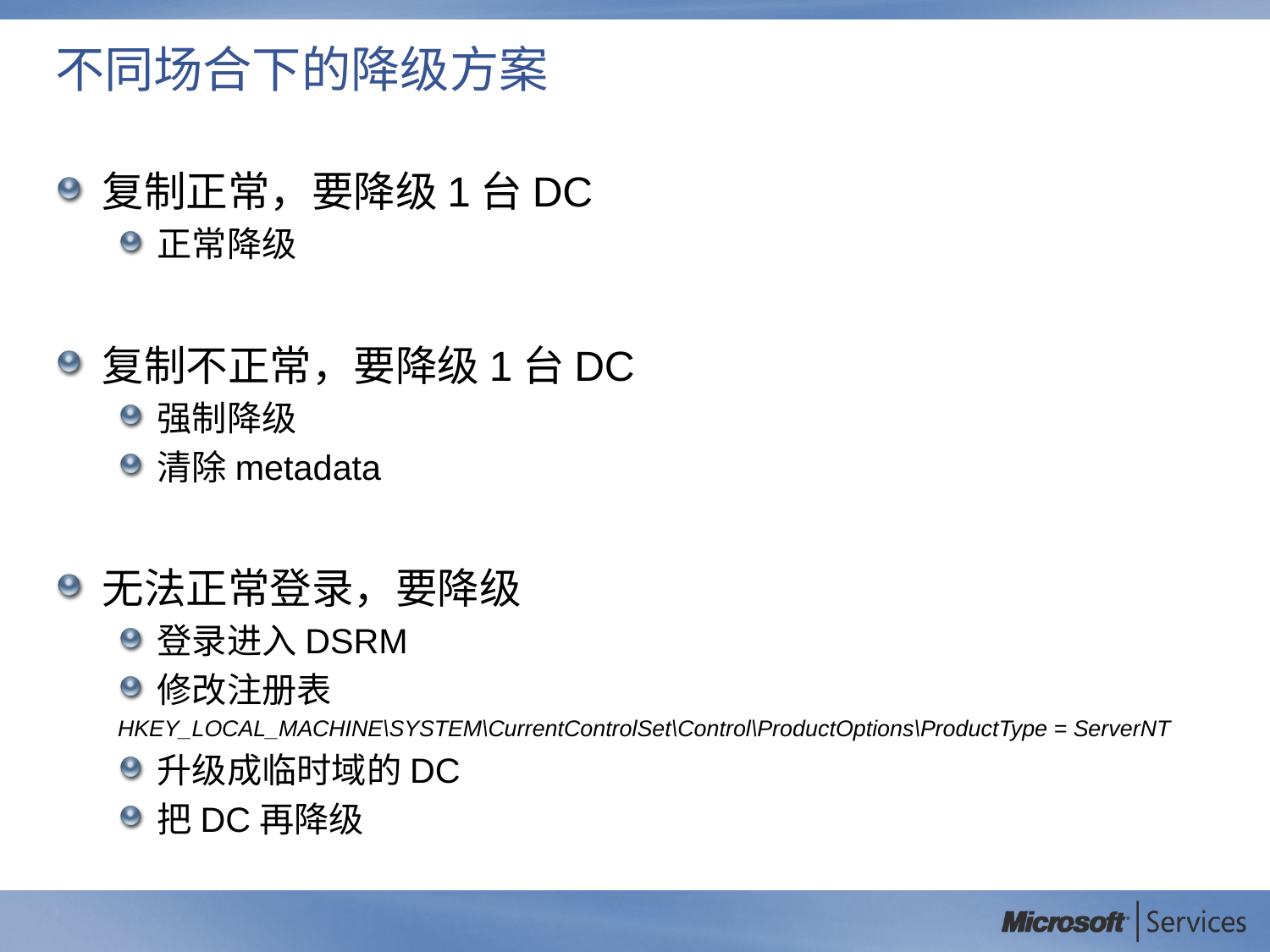

# 不同场合下的降级方案
复制正常，要降级1台DC
正常降级

复制不正常，要降级1台DC
强制降级
清除metadata

无法正常登录，要降级
登录进入DSRM
修改注册表
	HKEY_LOCAL_MACHINE\SYSTEM\CurrentControlSet\Control\ProductOptions\ProductType = ServerNT
升级成临时域的DC
把DC再降级